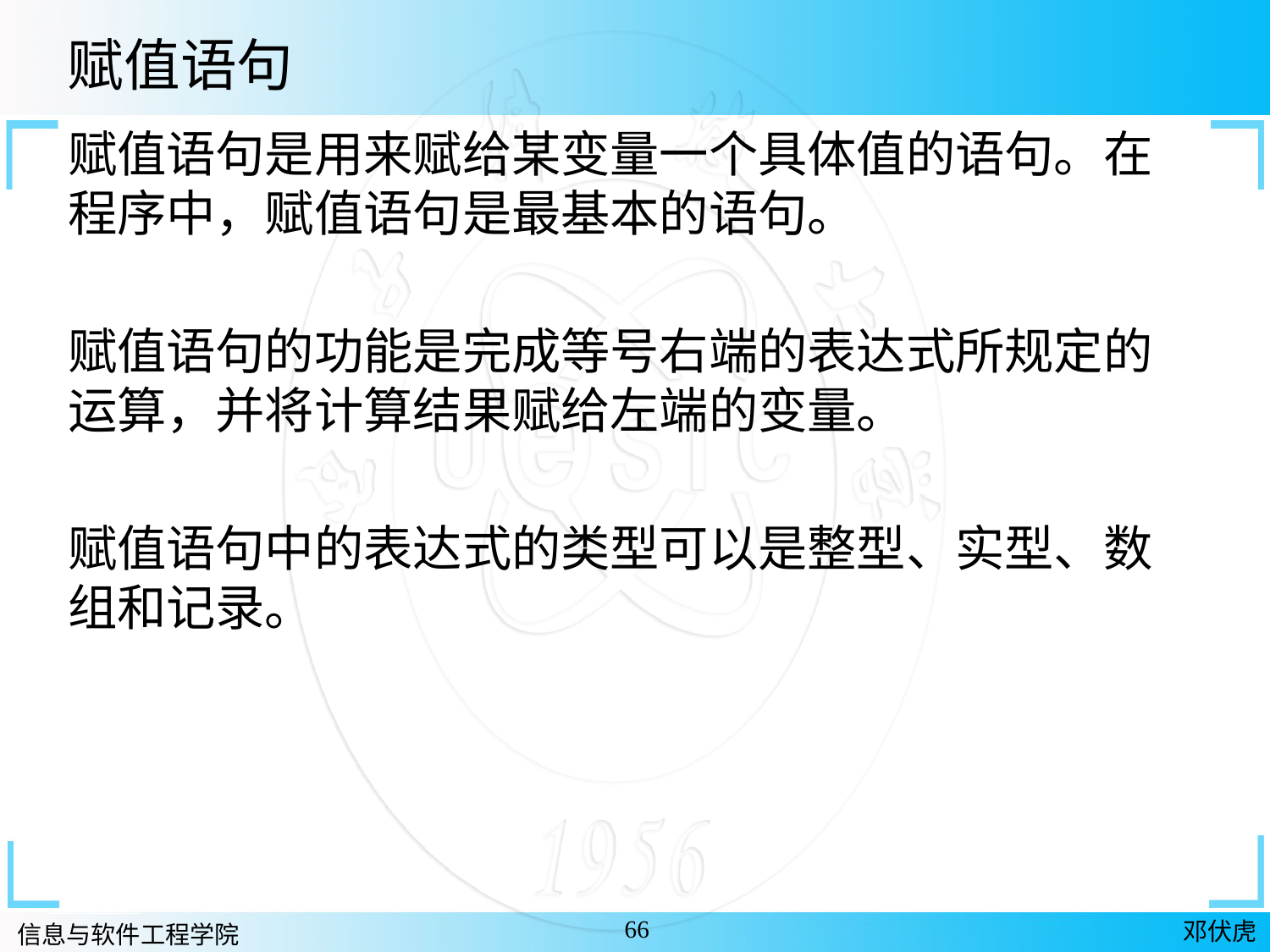

赋值语句
赋值语句是用来赋给某变量一个具体值的语句。在程序中，赋值语句是最基本的语句。

赋值语句的功能是完成等号右端的表达式所规定的运算，并将计算结果赋给左端的变量。

赋值语句中的表达式的类型可以是整型、实型、数组和记录。
66
邓伏虎
信息与软件工程学院